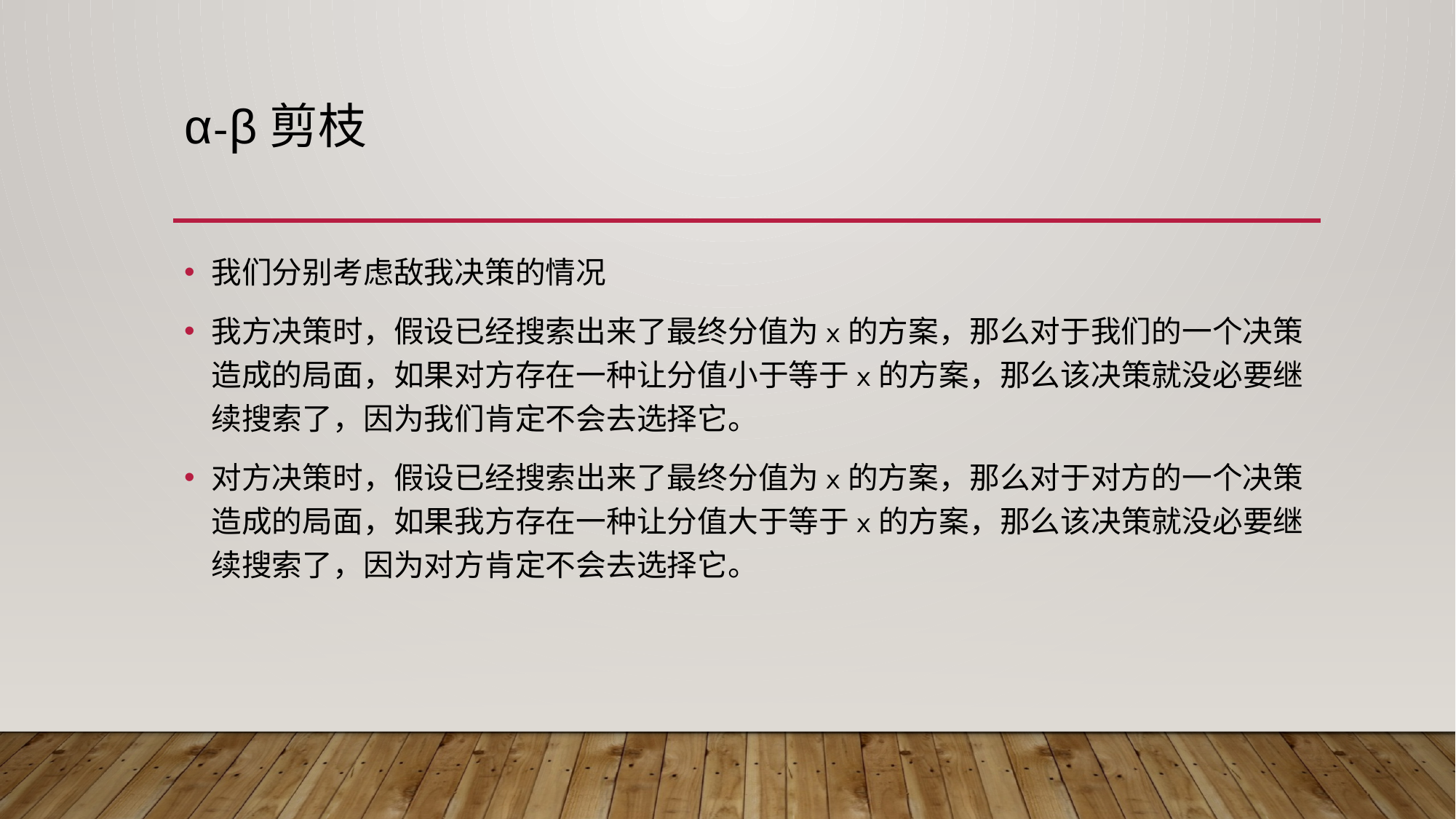

# α-β剪枝
我们分别考虑敌我决策的情况
我方决策时，假设已经搜索出来了最终分值为x的方案，那么对于我们的一个决策造成的局面，如果对方存在一种让分值小于等于x的方案，那么该决策就没必要继续搜索了，因为我们肯定不会去选择它。
对方决策时，假设已经搜索出来了最终分值为x的方案，那么对于对方的一个决策造成的局面，如果我方存在一种让分值大于等于x的方案，那么该决策就没必要继续搜索了，因为对方肯定不会去选择它。